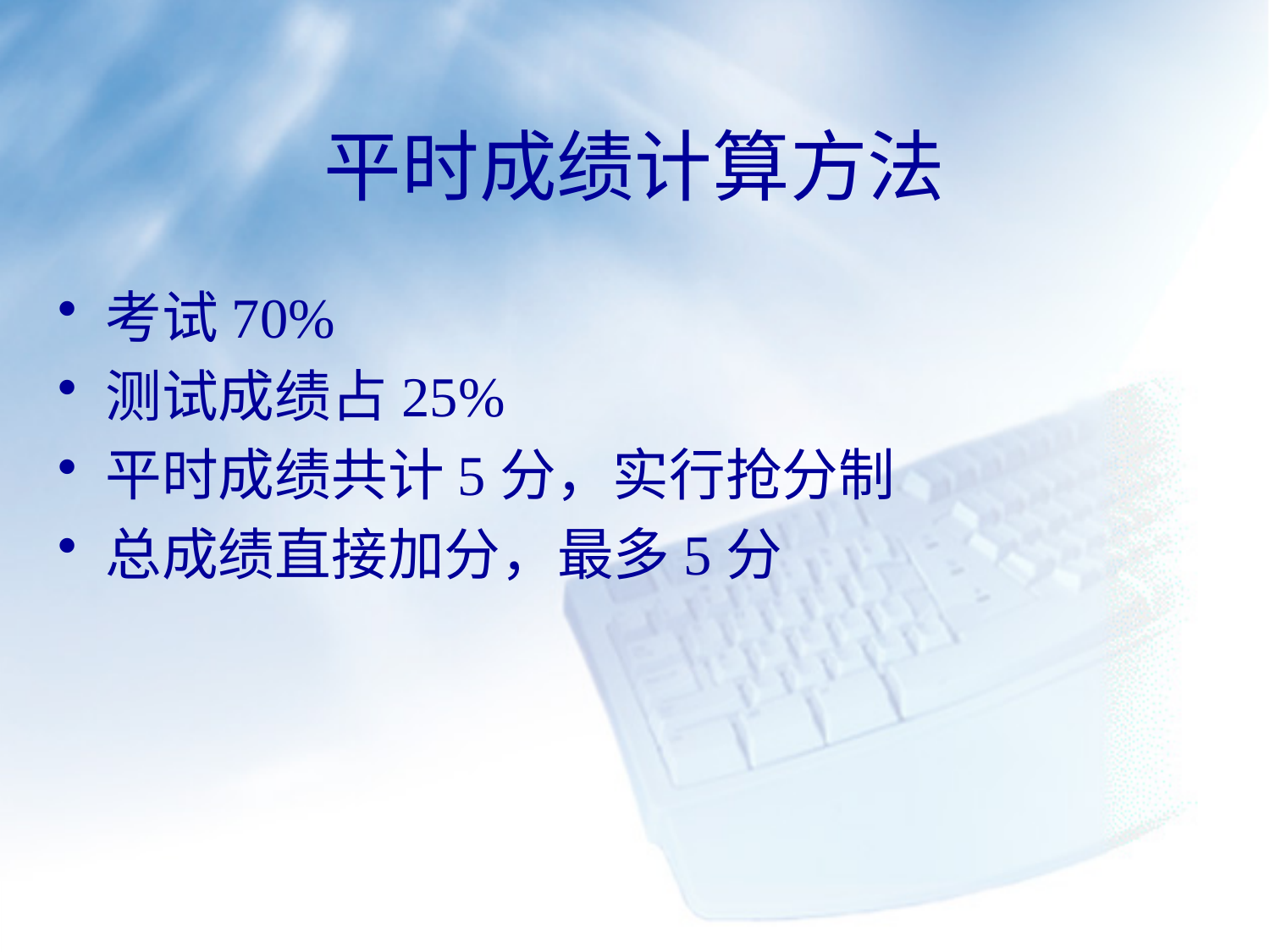

# 平时成绩计算方法
考试70%
测试成绩占25%
平时成绩共计5分，实行抢分制
总成绩直接加分，最多5分